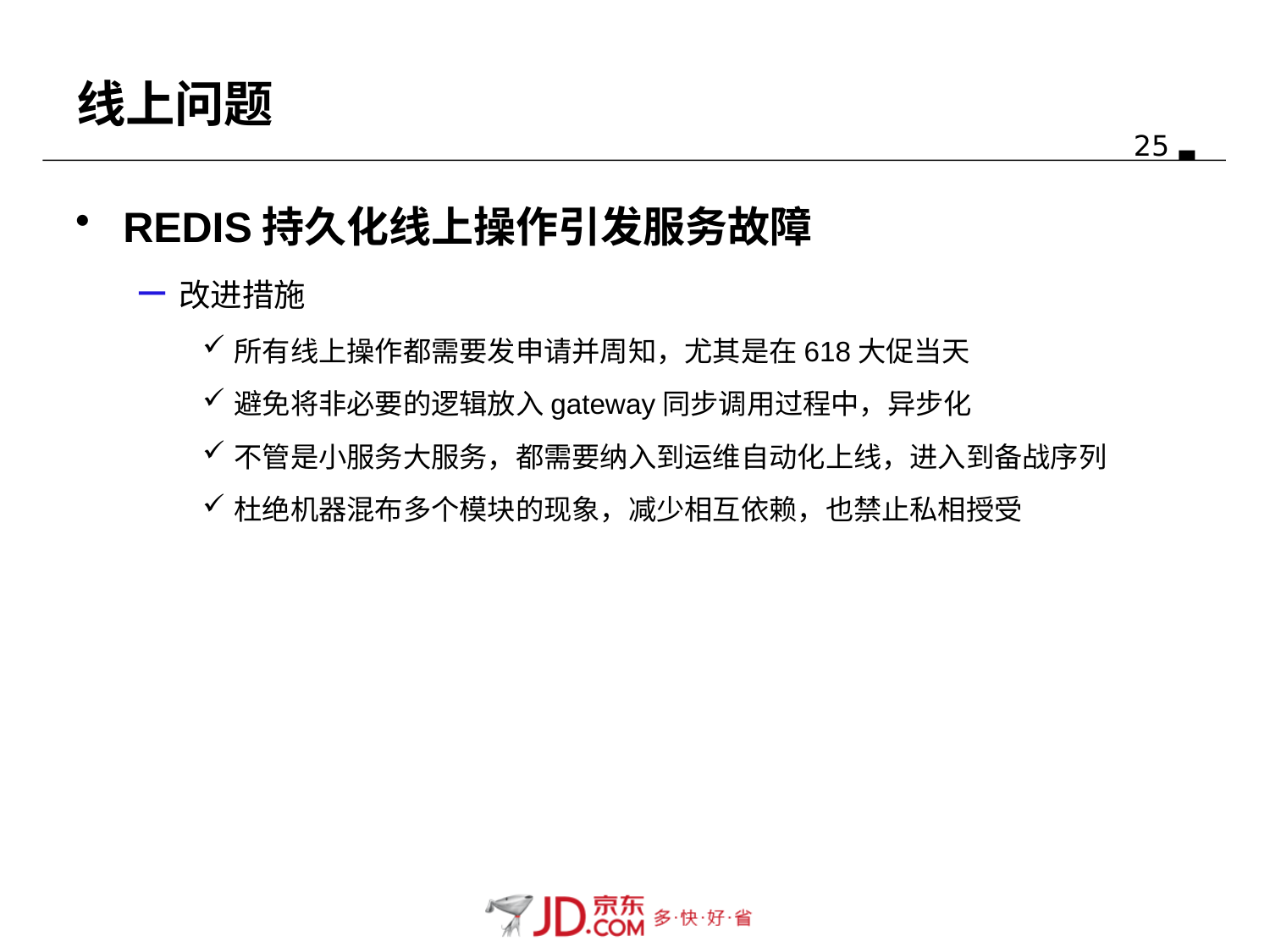

# 线上问题
REDIS持久化线上操作引发服务故障
改进措施
所有线上操作都需要发申请并周知，尤其是在618大促当天
避免将非必要的逻辑放入gateway同步调用过程中，异步化
不管是小服务大服务，都需要纳入到运维自动化上线，进入到备战序列
杜绝机器混布多个模块的现象，减少相互依赖，也禁止私相授受